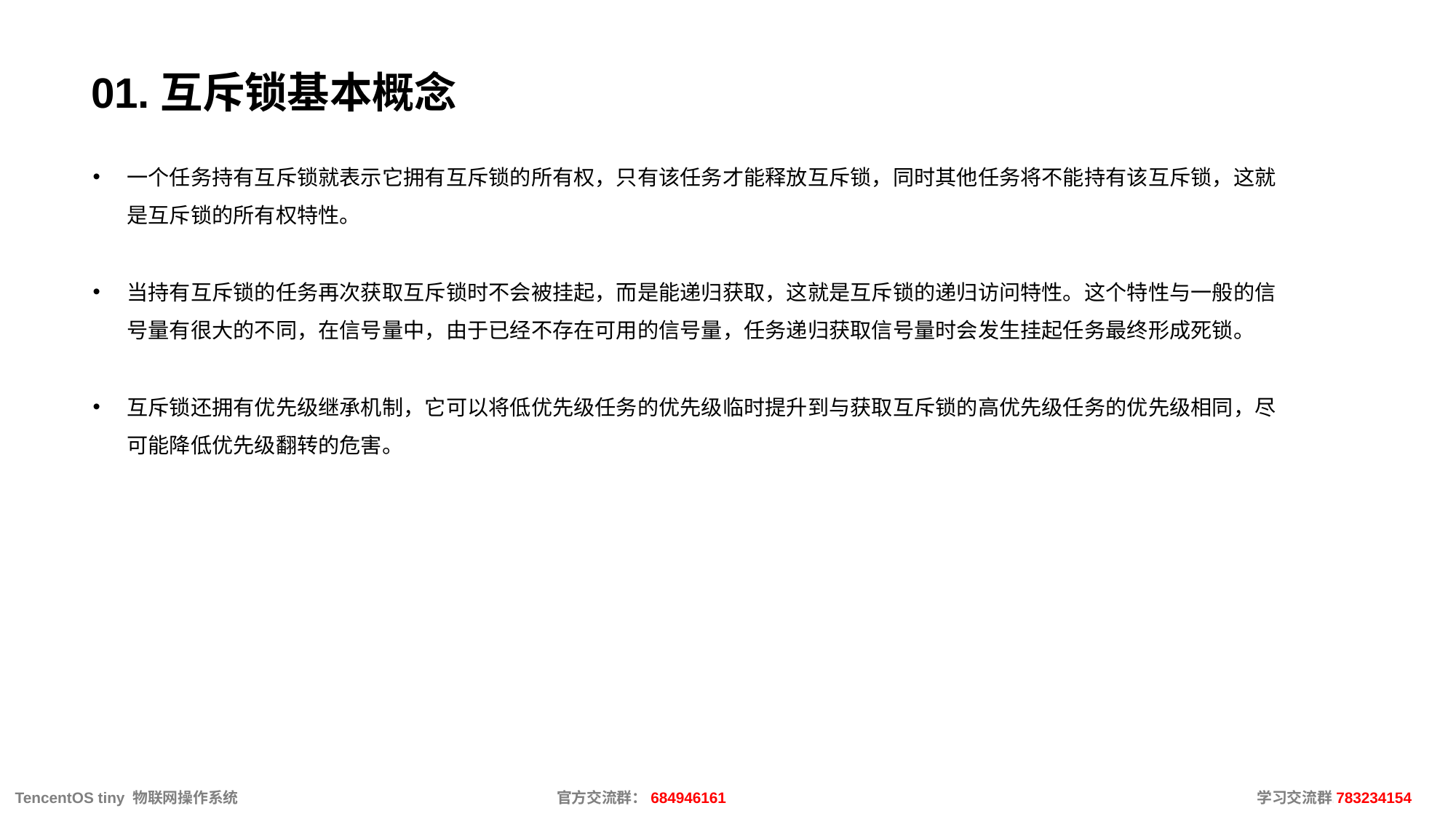

# 01.互斥锁基本概念
一个任务持有互斥锁就表示它拥有互斥锁的所有权，只有该任务才能释放互斥锁，同时其他任务将不能持有该互斥锁，这就是互斥锁的所有权特性。

当持有互斥锁的任务再次获取互斥锁时不会被挂起，而是能递归获取，这就是互斥锁的递归访问特性。这个特性与一般的信号量有很大的不同，在信号量中，由于已经不存在可用的信号量，任务递归获取信号量时会发生挂起任务最终形成死锁。

互斥锁还拥有优先级继承机制，它可以将低优先级任务的优先级临时提升到与获取互斥锁的高优先级任务的优先级相同，尽可能降低优先级翻转的危害。

 TencentOS tiny 物联网操作系统			官方交流群：684946161					          学习交流群：783234154